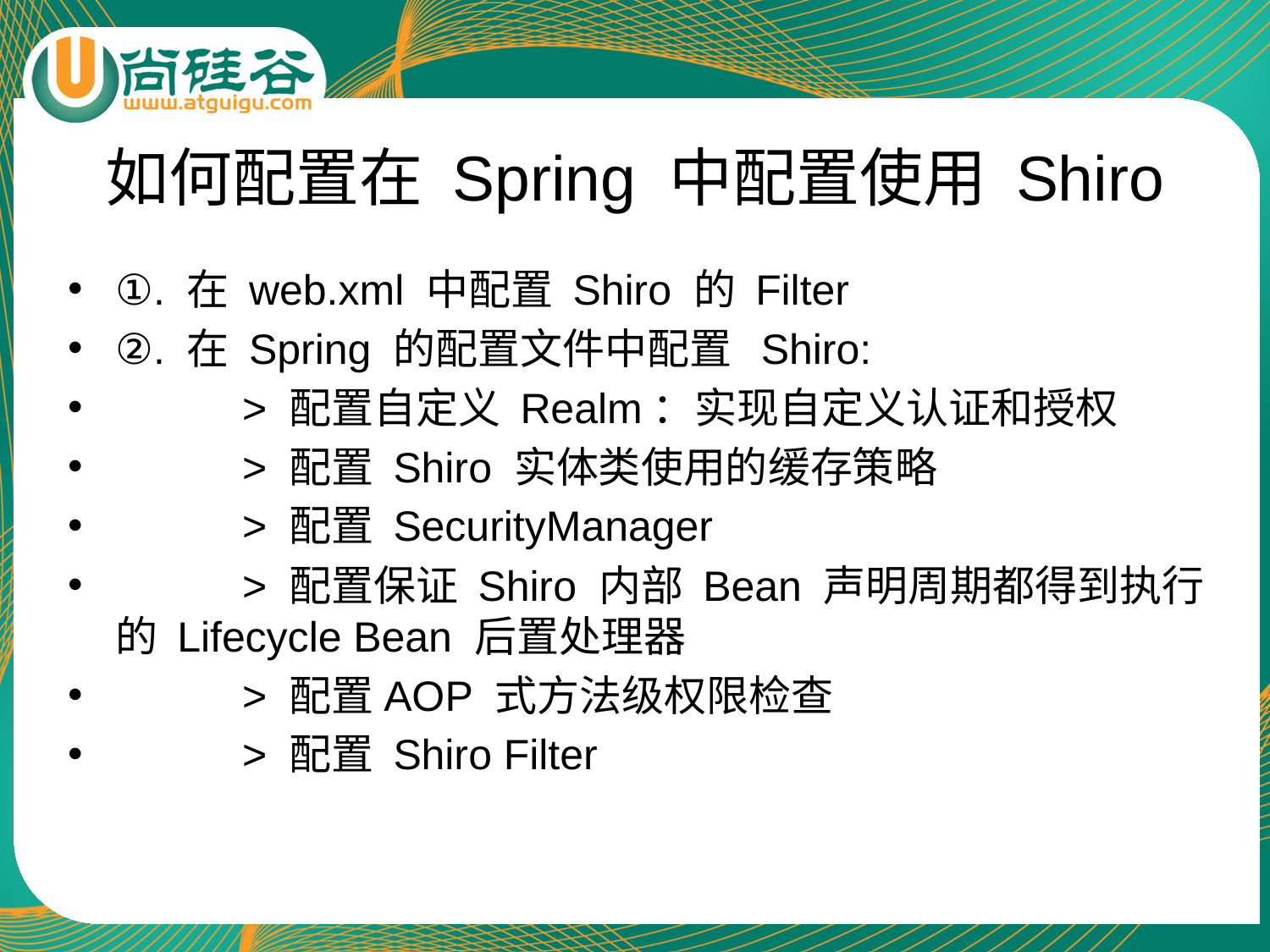

# 如何配置在 Spring 中配置使用 Shiro
①. 在 web.xml 中配置 Shiro 的 Filter
②. 在 Spring 的配置文件中配置  Shiro:
	> 配置自定义 Realm：实现自定义认证和授权
	> 配置 Shiro 实体类使用的缓存策略
	> 配置 SecurityManager
	> 配置保证 Shiro 内部 Bean 声明周期都得到执行的 Lifecycle Bean 后置处理器
	> 配置AOP 式方法级权限检查
	> 配置 Shiro Filter